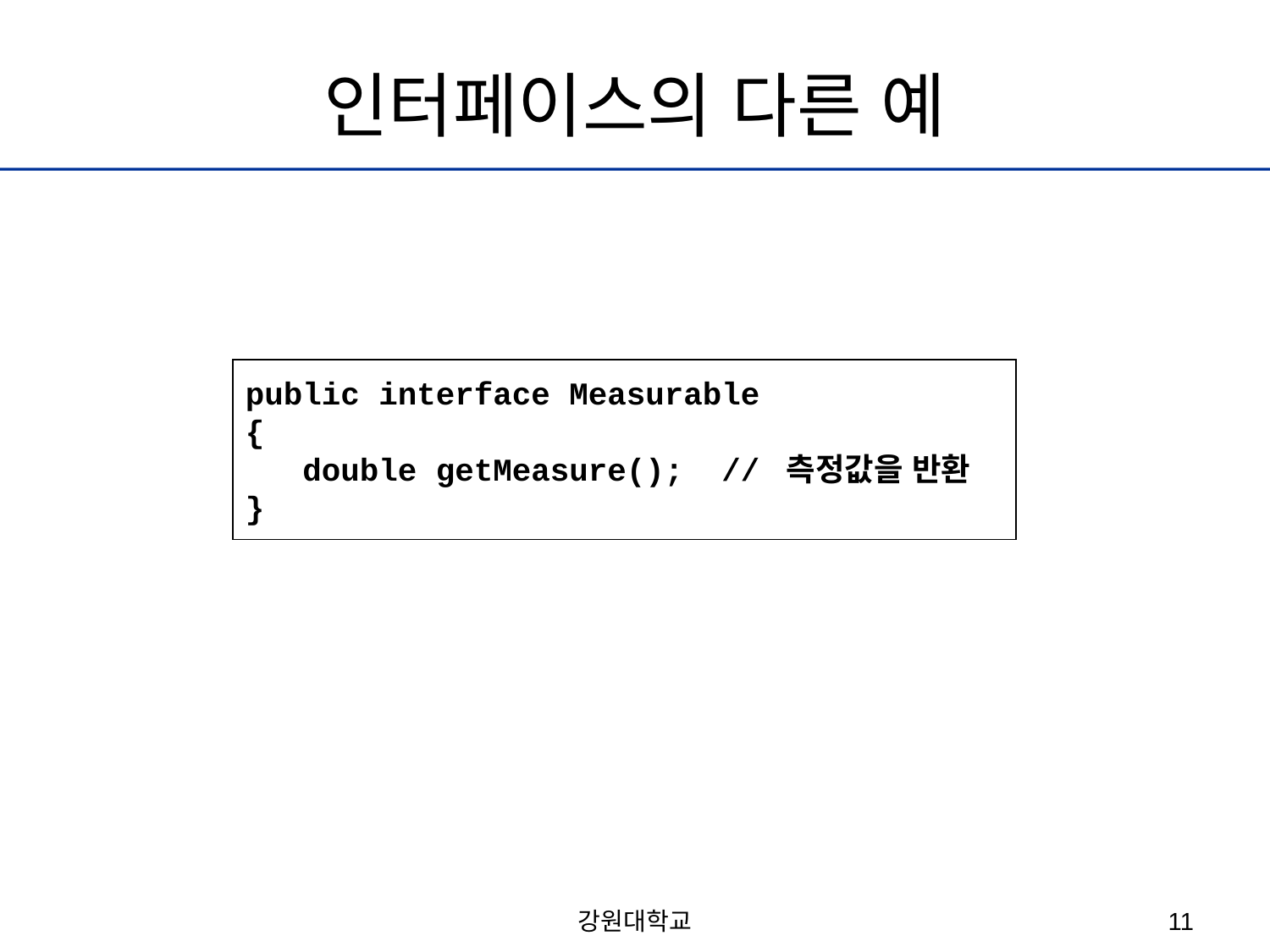

# 인터페이스의 다른 예

public interface Measurable
{
   double getMeasure();  // 측정값을 반환
}
강원대학교
11